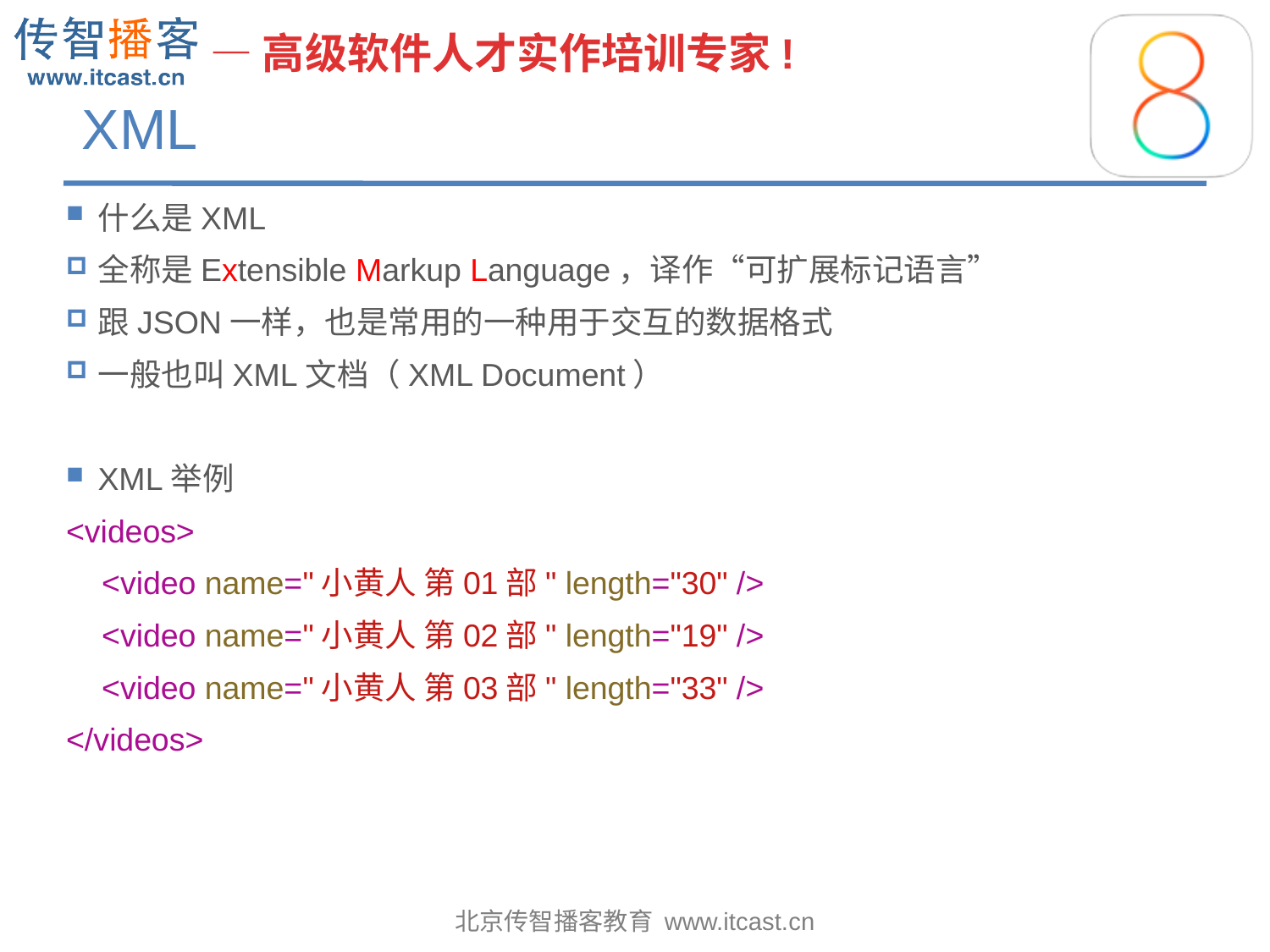

# XML
什么是XML
全称是Extensible Markup Language，译作“可扩展标记语言”
跟JSON一样，也是常用的一种用于交互的数据格式
一般也叫XML文档（XML Document）

XML举例
<videos>
    <video name="小黄人 第01部" length="30" />
    <video name="小黄人 第02部" length="19" />
    <video name="小黄人 第03部" length="33" />
</videos>